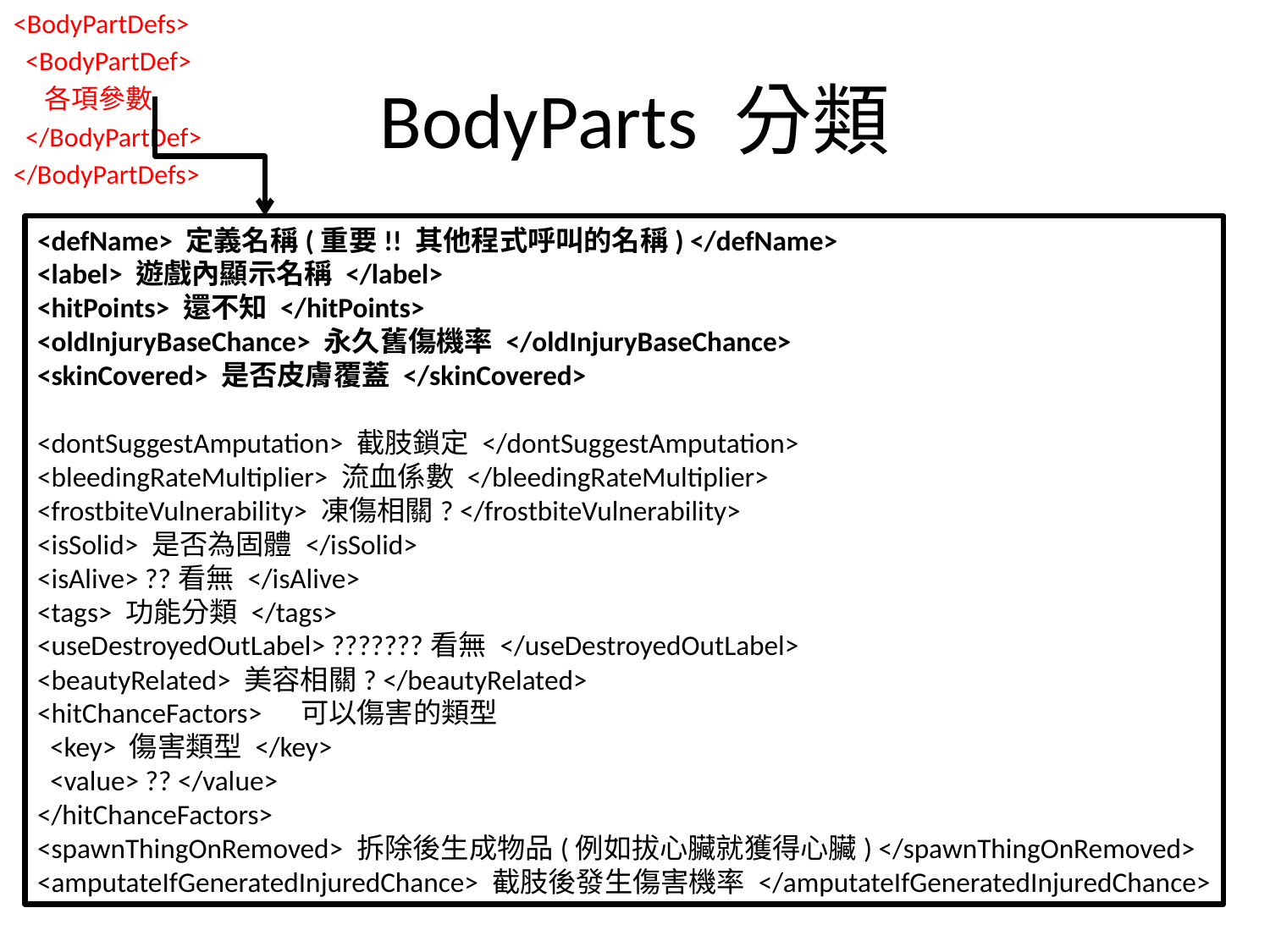

<BodyPartDefs>
  <BodyPartDef>
    各項參數
  </BodyPartDef>
</BodyPartDefs>

# BodyParts 分類
<defName> 定義名稱(重要!! 其他程式呼叫的名稱) </defName>
<label> 遊戲內顯示名稱 </label>
<hitPoints> 還不知 </hitPoints>
<oldInjuryBaseChance> 永久舊傷機率 </oldInjuryBaseChance>
<skinCovered> 是否皮膚覆蓋 </skinCovered>

<dontSuggestAmputation> 截肢鎖定 </dontSuggestAmputation>
<bleedingRateMultiplier> 流血係數 </bleedingRateMultiplier>
<frostbiteVulnerability> 凍傷相關? </frostbiteVulnerability>
<isSolid> 是否為固體 </isSolid>
<isAlive> ??看無 </isAlive>
<tags> 功能分類 </tags>
<useDestroyedOutLabel> ???????看無 </useDestroyedOutLabel>
<beautyRelated> 美容相關? </beautyRelated>
<hitChanceFactors>     可以傷害的類型
  <key> 傷害類型 </key>
  <value> ?? </value>
</hitChanceFactors>
<spawnThingOnRemoved> 拆除後生成物品(例如拔心臟就獲得心臟) </spawnThingOnRemoved>
<amputateIfGeneratedInjuredChance> 截肢後發生傷害機率 </amputateIfGeneratedInjuredChance>